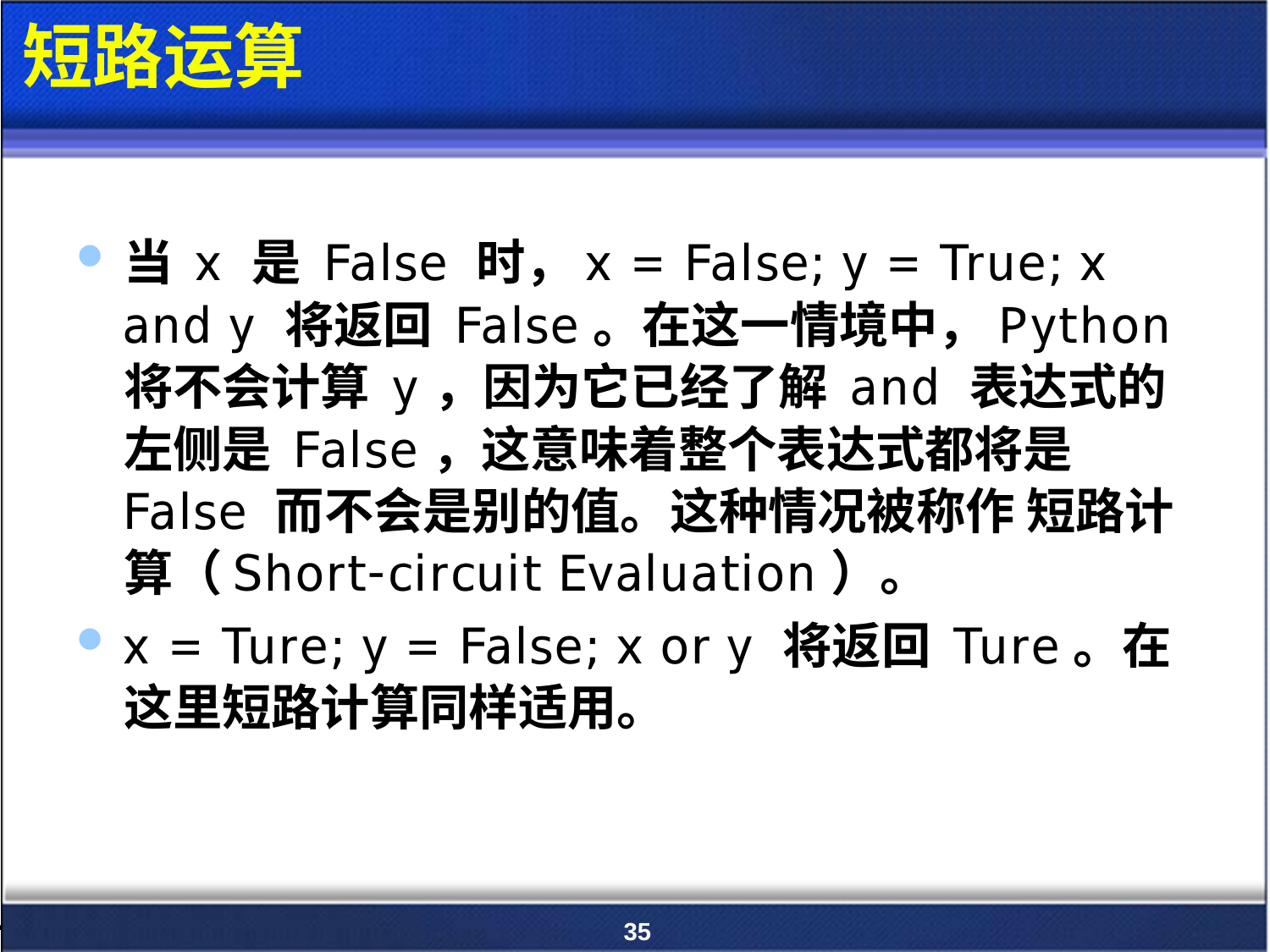

# 短路运算
当 x 是 False 时，x = False; y = True; x and y 将返回 False。在这一情境中，Python 将不会计算 y，因为它已经了解 and 表达式的左侧是 False，这意味着整个表达式都将是 False 而不会是别的值。这种情况被称作 短路计算（Short-circuit Evaluation）。
x = Ture; y = False; x or y 将返回 Ture。在这里短路计算同样适用。
35